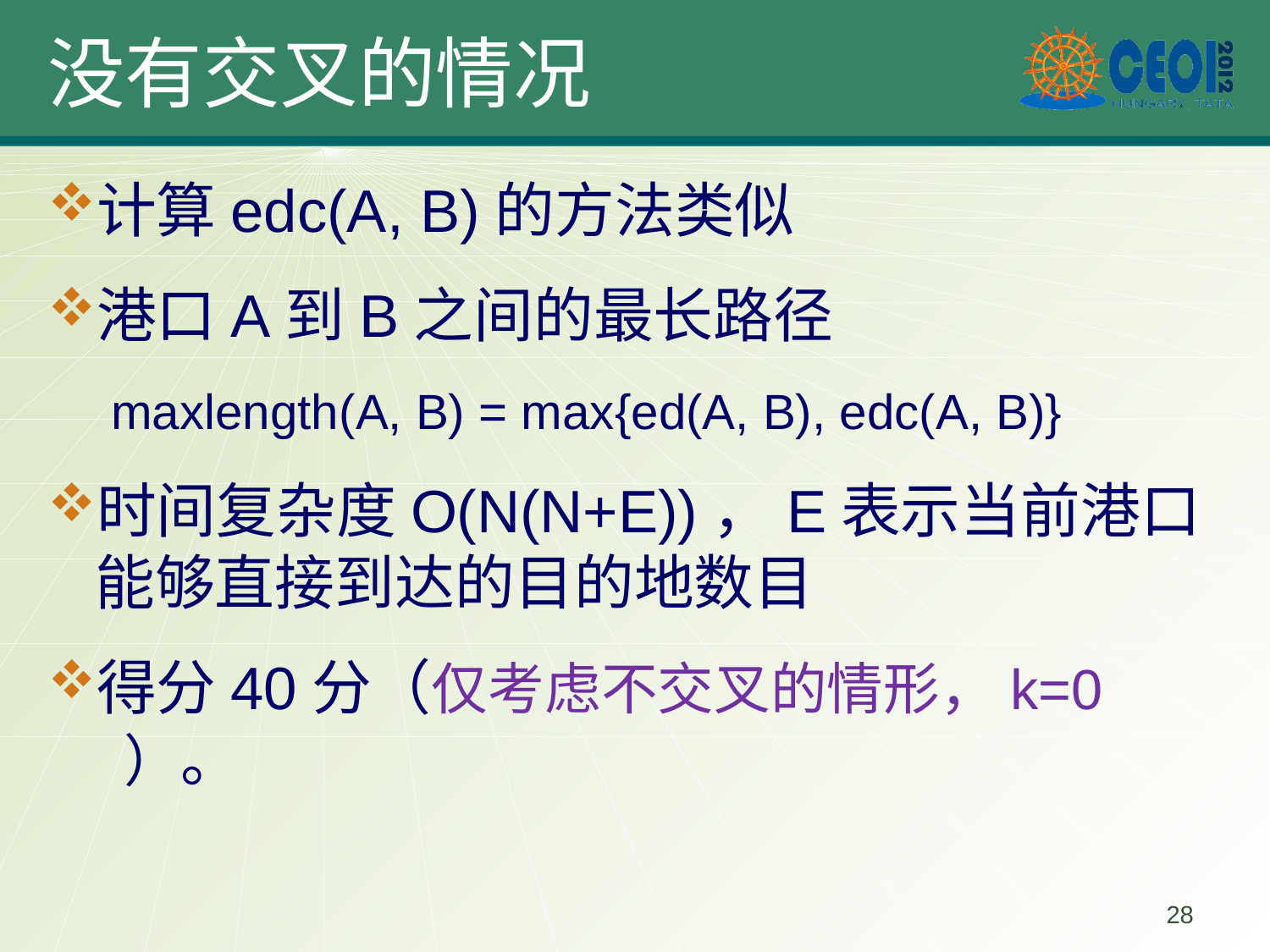

# 没有交叉的情况
计算edc(A, B)的方法类似
港口A到B之间的最长路径
maxlength(A, B) = max{ed(A, B), edc(A, B)}
时间复杂度O(N(N+E))，E表示当前港口能够直接到达的目的地数目
得分40分（仅考虑不交叉的情形，k=0 ）。

28